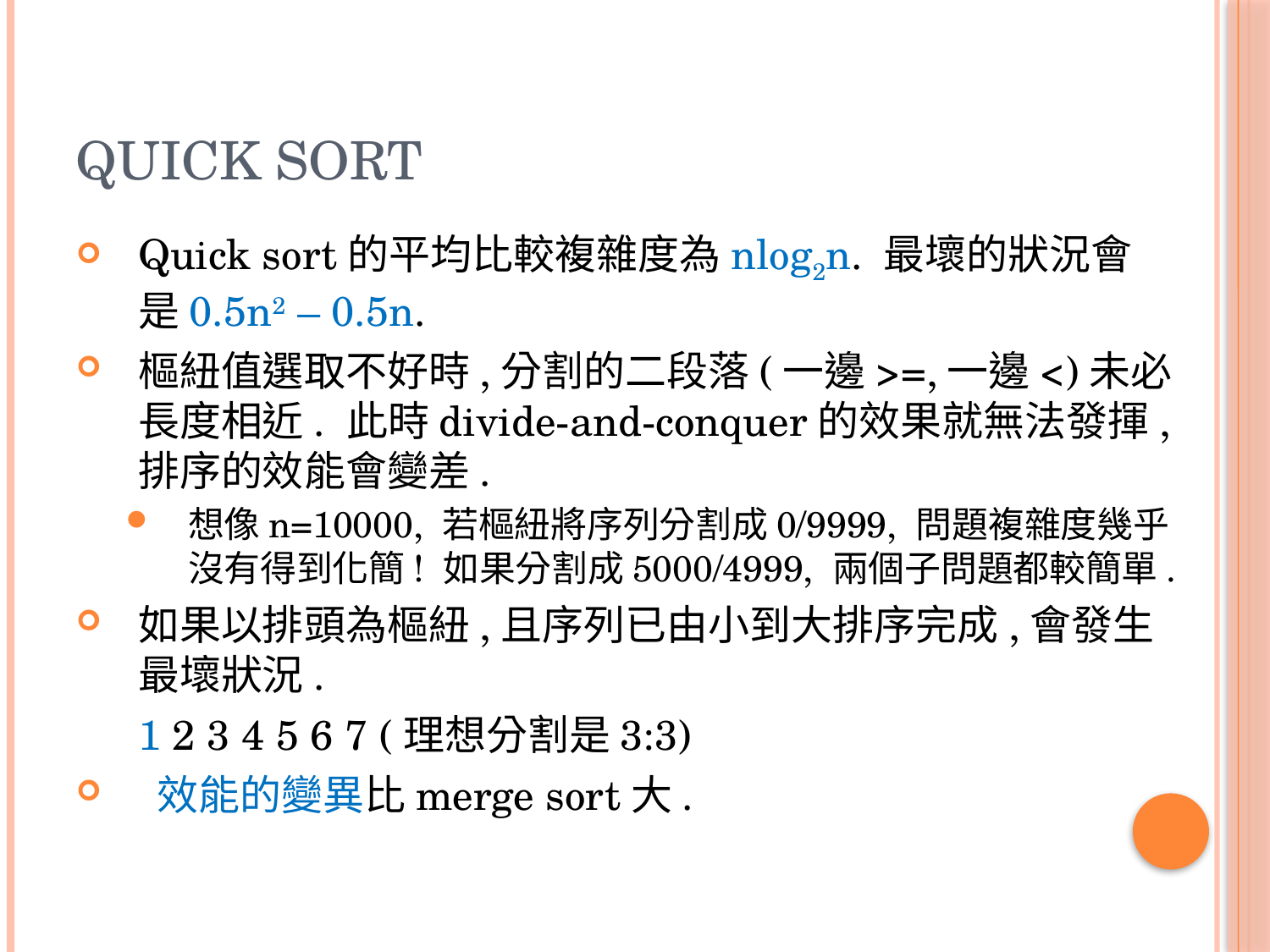

# Quick Sort
Quick sort的平均比較複雜度為nlog2n. 最壞的狀況會是0.5n2 – 0.5n.
樞紐值選取不好時,分割的二段落(一邊>=,一邊<)未必長度相近. 此時divide-and-conquer的效果就無法發揮, 排序的效能會變差.
想像n=10000, 若樞紐將序列分割成0/9999, 問題複雜度幾乎沒有得到化簡! 如果分割成5000/4999, 兩個子問題都較簡單.
如果以排頭為樞紐,且序列已由小到大排序完成,會發生最壞狀況.
	1 2 3 4 5 6 7 (理想分割是3:3)
 效能的變異比merge sort大.